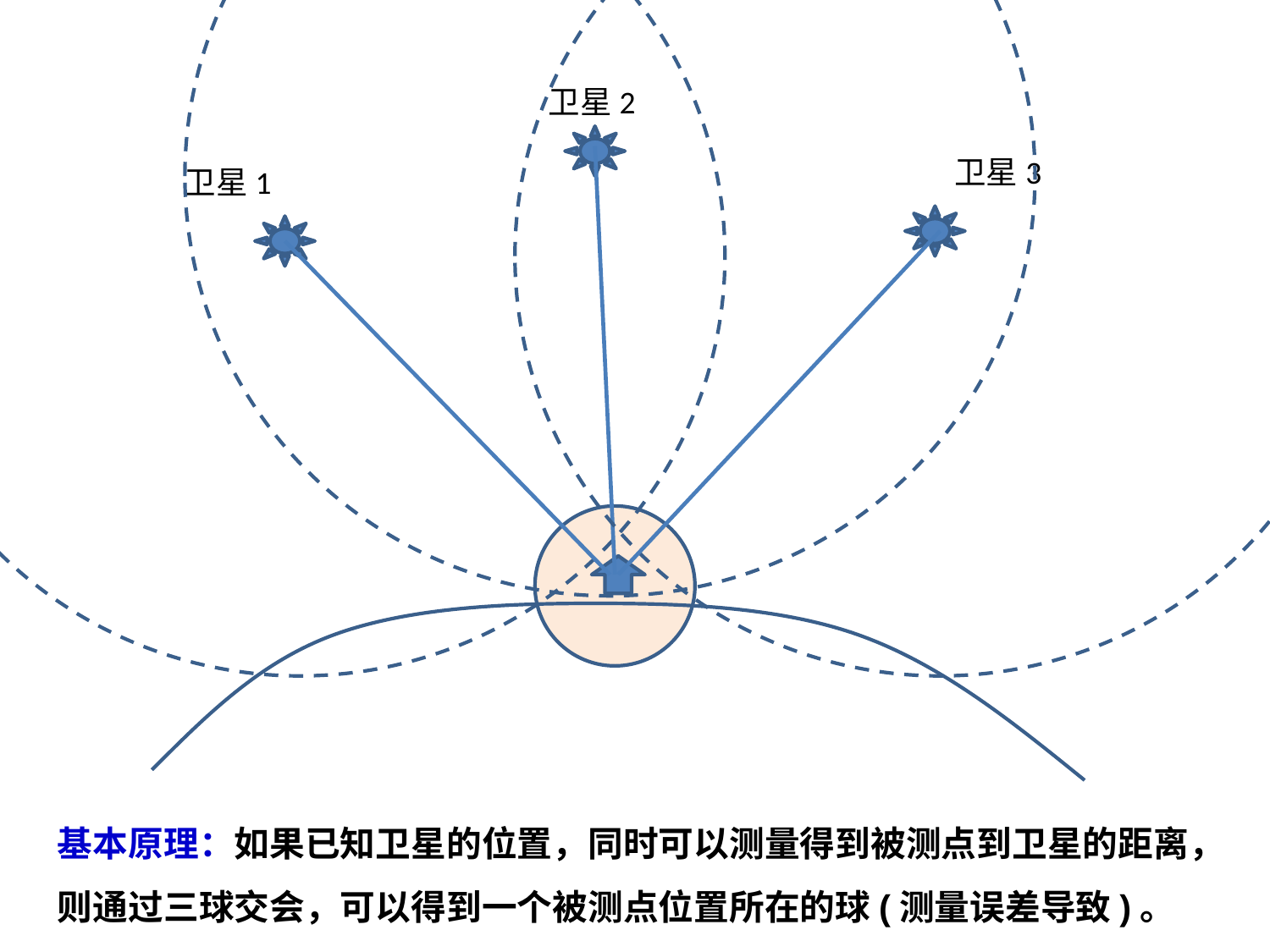

卫星2

卫星3
卫星1

基本原理：如果已知卫星的位置，同时可以测量得到被测点到卫星的距离，则通过三球交会，可以得到一个被测点位置所在的球(测量误差导致)。